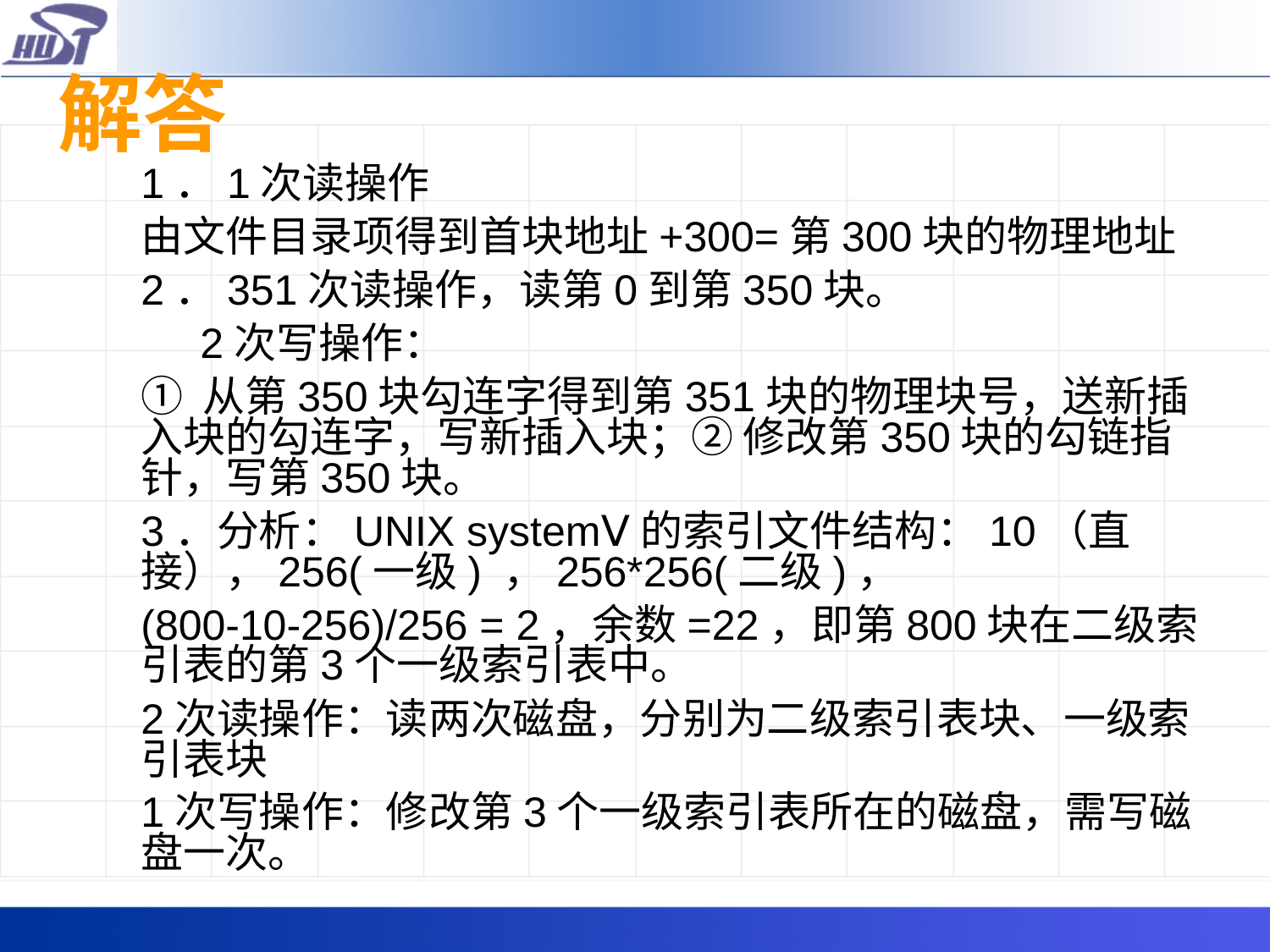

解答
	1．1次读操作
	由文件目录项得到首块地址+300=第300块的物理地址
	2．351次读操作，读第0到第350块。
	     2次写操作：
	① 从第350块勾连字得到第351块的物理块号，送新插入块的勾连字，写新插入块；② 修改第350块的勾链指针，写第350块。
	3．分析：UNIX systemⅤ的索引文件结构：10（直接），256(一级) ，256*256(二级)，
	(800-10-256)/256 = 2，余数=22，即第800块在二级索引表的第3个一级索引表中。
	2次读操作：读两次磁盘，分别为二级索引表块、一级索引表块
	1次写操作：修改第3个一级索引表所在的磁盘，需写磁盘一次。